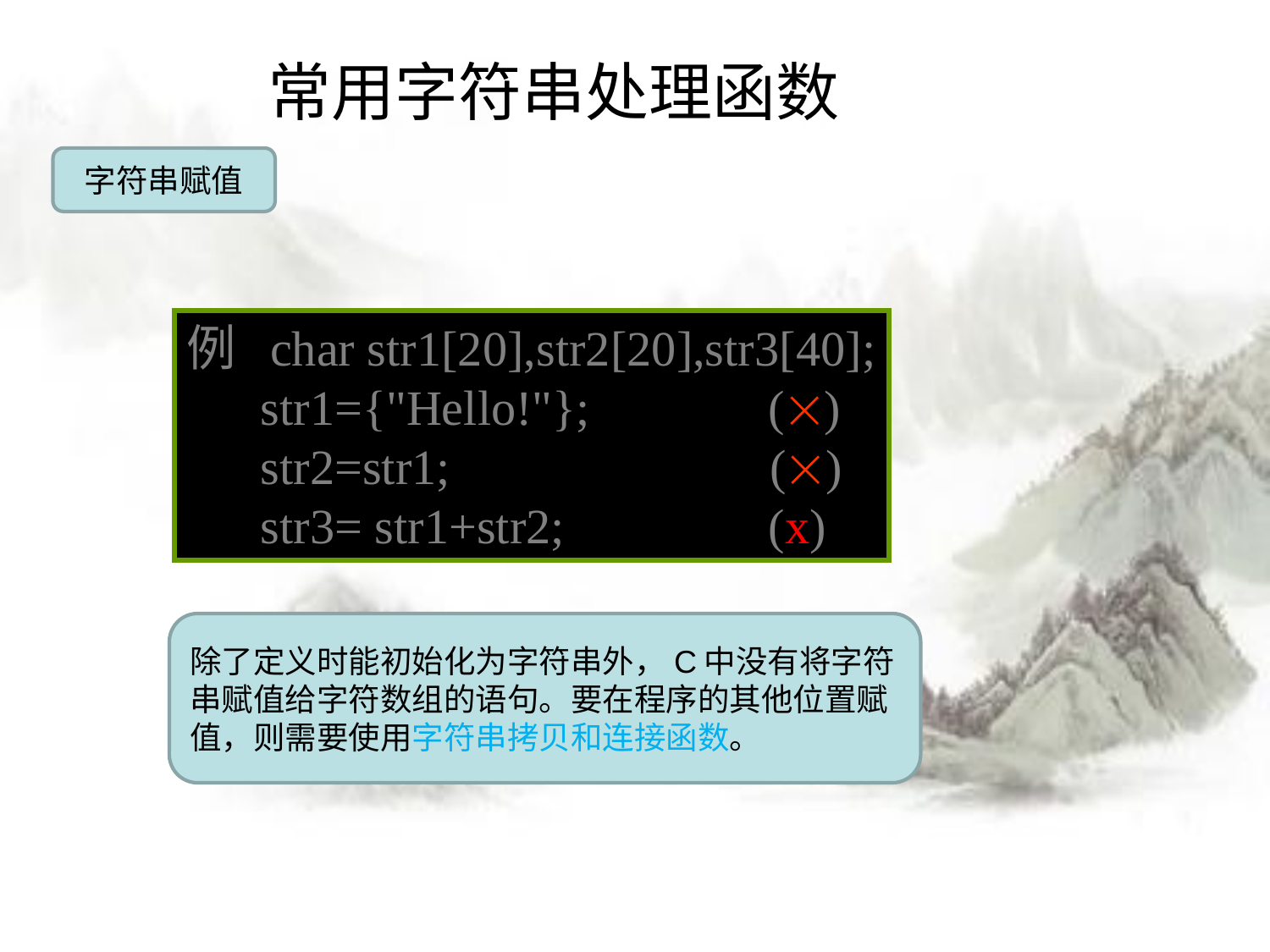

# 常用字符串处理函数
字符串赋值
例  char str1[20],str2[20],str3[40];
      str1={"Hello!"};	      (×)
      str2=str1;                          (×)
      str3= str1+str2;		      (x)
除了定义时能初始化为字符串外，C中没有将字符串赋值给字符数组的语句。要在程序的其他位置赋值，则需要使用字符串拷贝和连接函数。